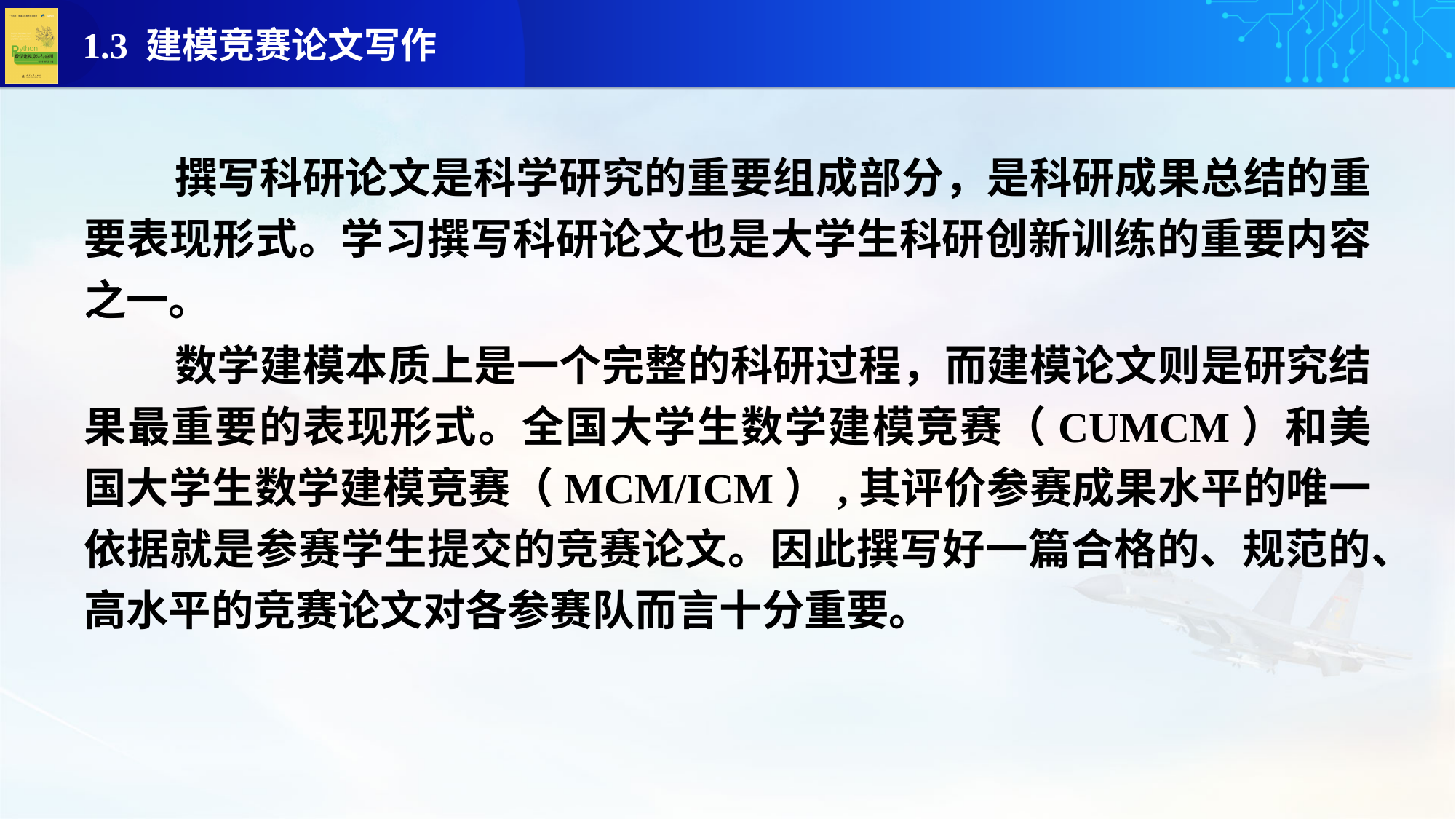

撰写科研论文是科学研究的重要组成部分，是科研成果总结的重要表现形式。学习撰写科研论文也是大学生科研创新训练的重要内容之一。

        数学建模本质上是一个完整的科研过程，而建模论文则是研究结果最重要的表现形式。全国大学生数学建模竞赛（CUMCM）和美国大学生数学建模竞赛（MCM/ICM）,其评价参赛成果水平的唯一依据就是参赛学生提交的竞赛论文。因此撰写好一篇合格的、规范的、高水平的竞赛论文对各参赛队而言十分重要。